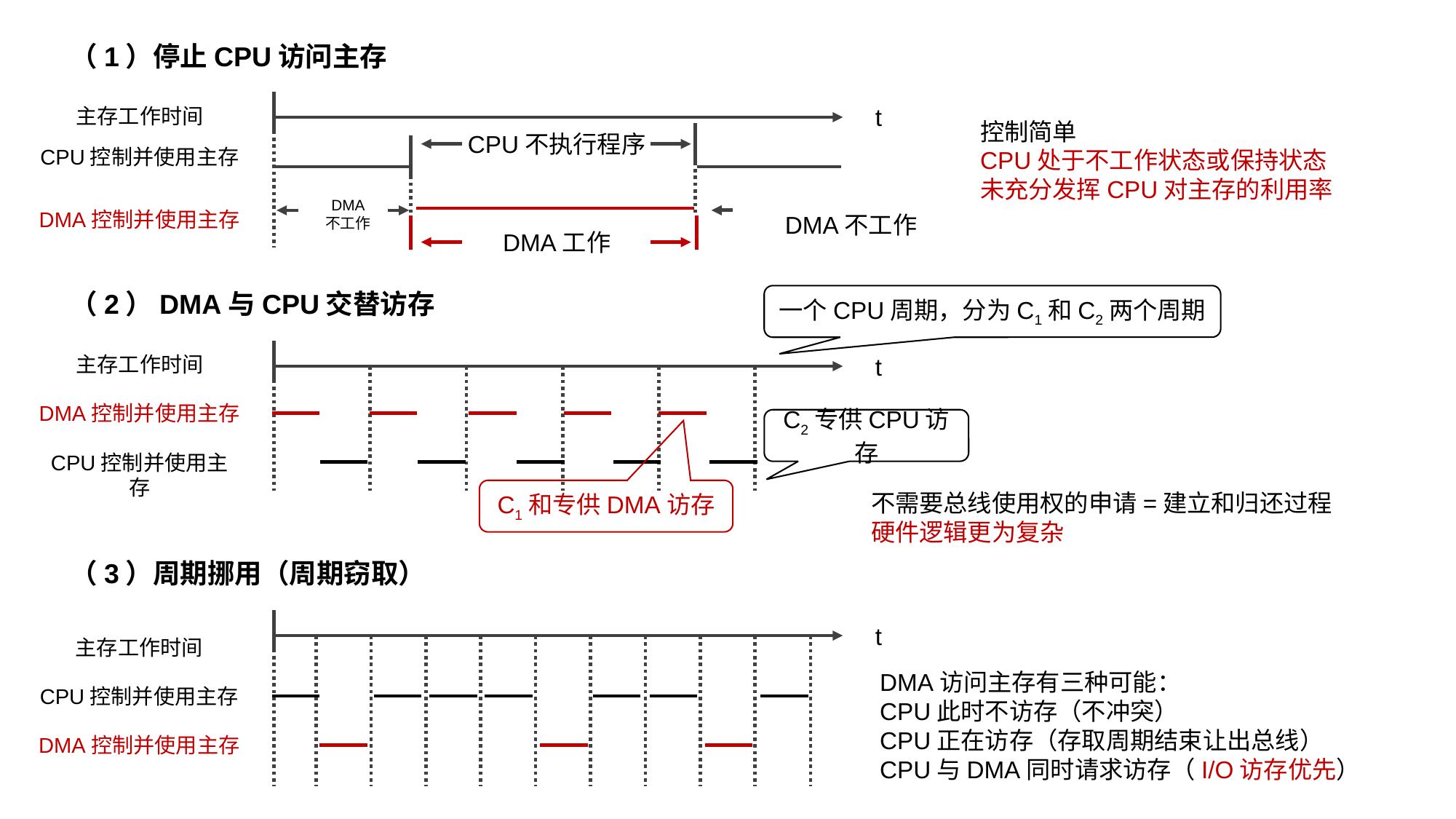

（1）停止CPU访问主存
t
主存工作时间
控制简单
CPU处于不工作状态或保持状态
未充分发挥CPU对主存的利用率
CPU不执行程序
CPU控制并使用主存
DMA
不工作
DMA控制并使用主存
DMA不工作
DMA工作
（2）DMA与CPU交替访存
一个CPU周期，分为C1和C2两个周期
t
主存工作时间
DMA控制并使用主存
C2专供CPU访存
CPU控制并使用主存
C1和专供DMA访存
不需要总线使用权的申请=建立和归还过程
硬件逻辑更为复杂
（3）周期挪用（周期窃取）
t
主存工作时间
DMA访问主存有三种可能：
CPU此时不访存（不冲突）
CPU正在访存（存取周期结束让出总线）
CPU与DMA同时请求访存（I/O访存优先）
CPU控制并使用主存
DMA控制并使用主存